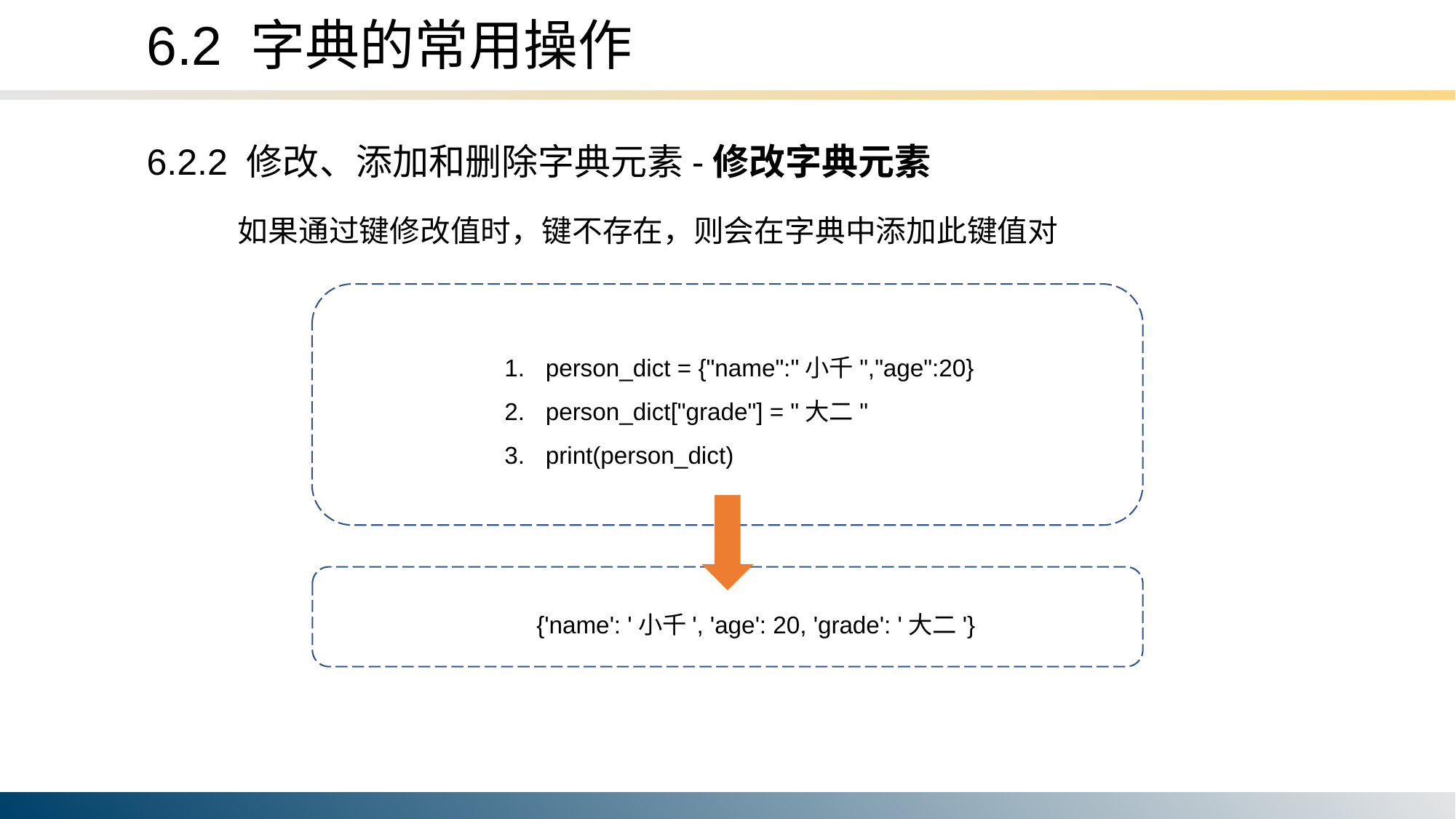

6.2 字典的常用操作
6.2.2 修改、添加和删除字典元素-修改字典元素
如果通过键修改值时，键不存在，则会在字典中添加此键值对

person_dict = {"name":"小千","age":20}
person_dict["grade"] = "大二"
print(person_dict)

{'name': '小千', 'age': 20, 'grade': '大二'}